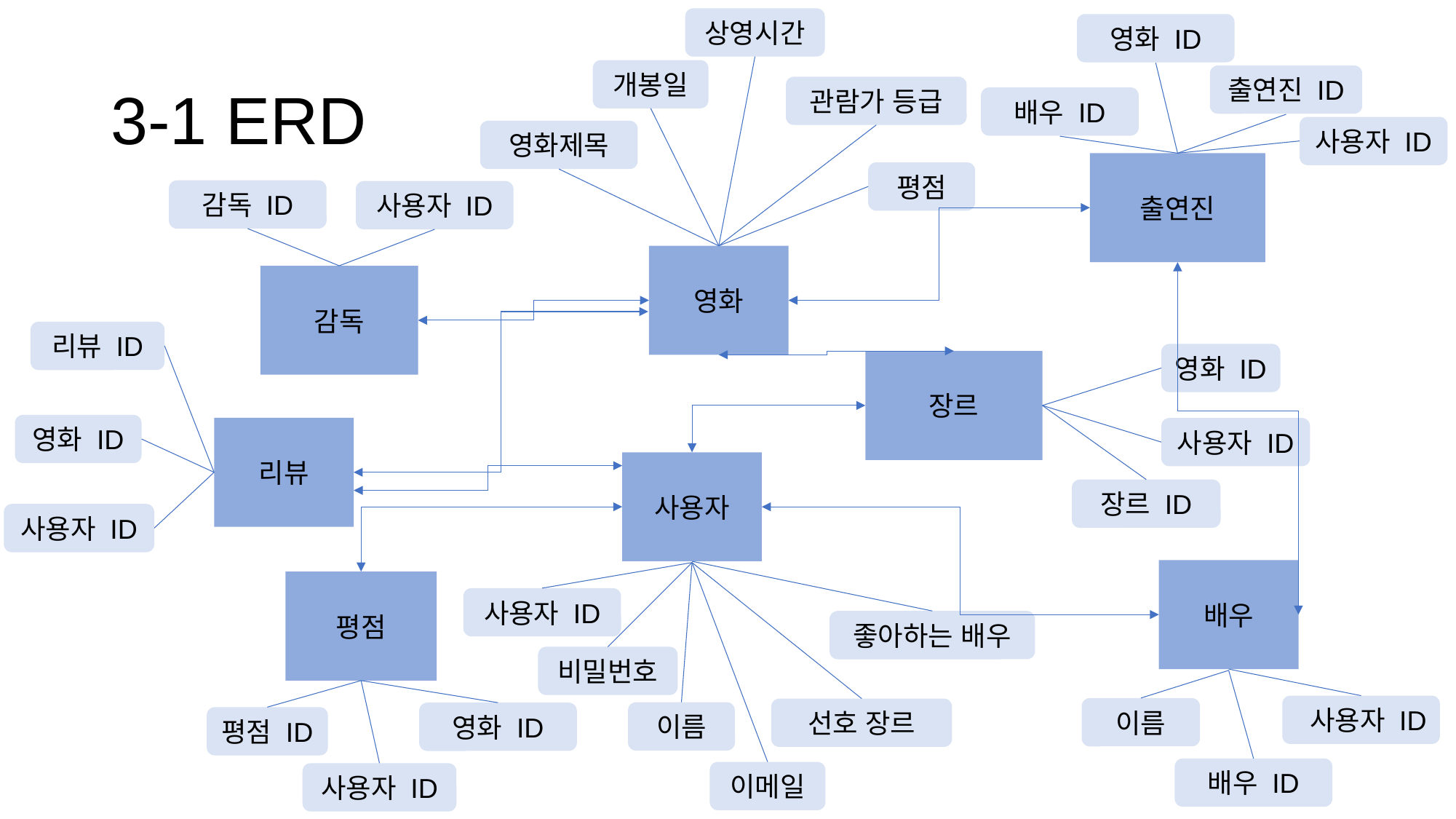

상영시간
개봉일
관람가 등급
영화제목
평점

영화

영화 ID
출연진 ID
배우 ID

출연진

사용자 ID
# 3-1 ERD
감독 ID
사용자 ID

감독

리뷰 ID
영화 ID

리뷰

사용자 ID
영화 ID

장르

사용자 ID
장르 ID

사용자

사용자 ID
비밀번호
선호 장르
이름
이메일
좋아하는 배우

배우

이름
배우 ID
 사용자 ID

평점

영화 ID
평점 ID
사용자 ID